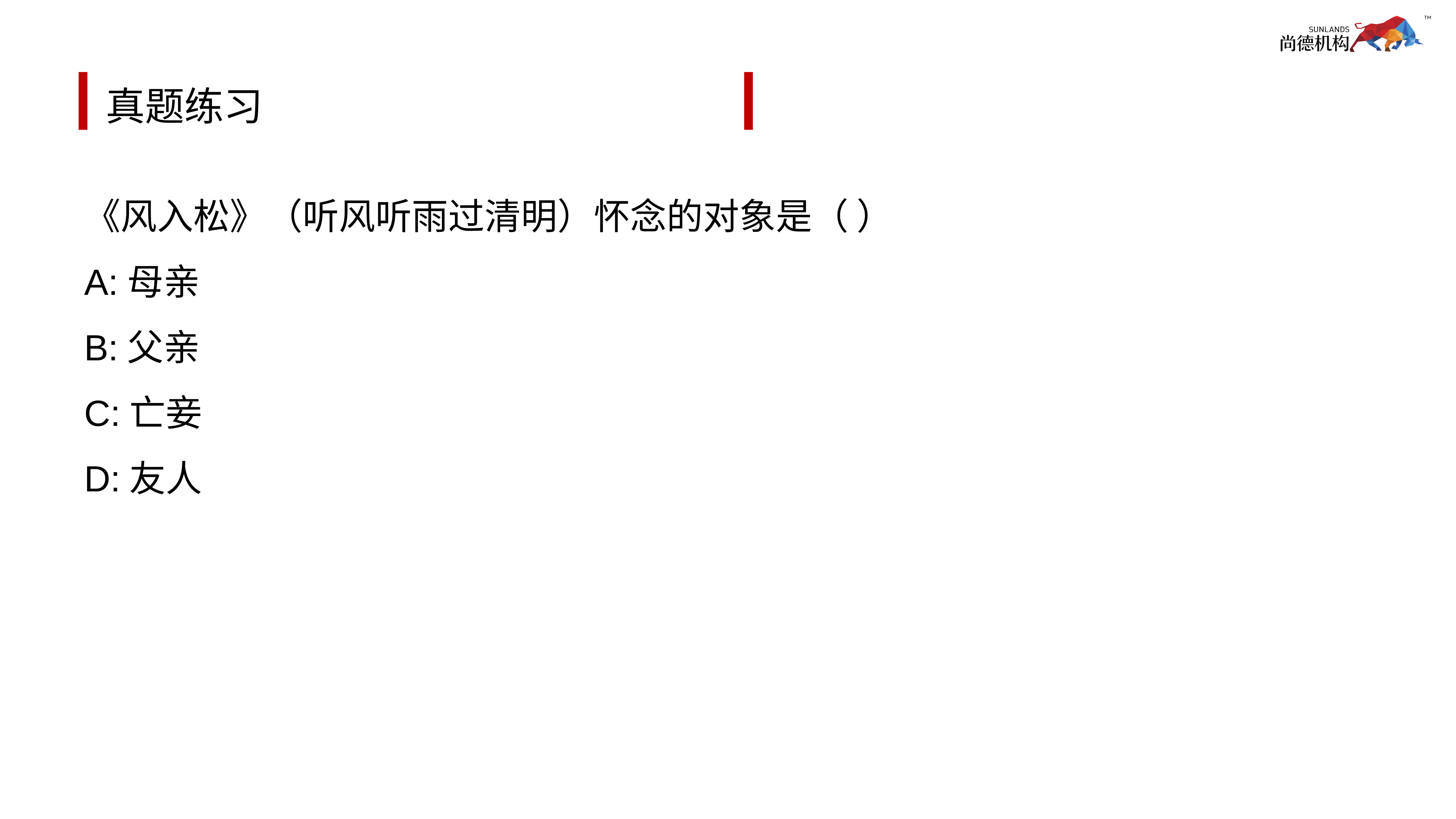

# 真题练习
《风入松》（听风听雨过清明）怀念的对象是（ ）
A:母亲
B:父亲
C:亡妾
D:友人